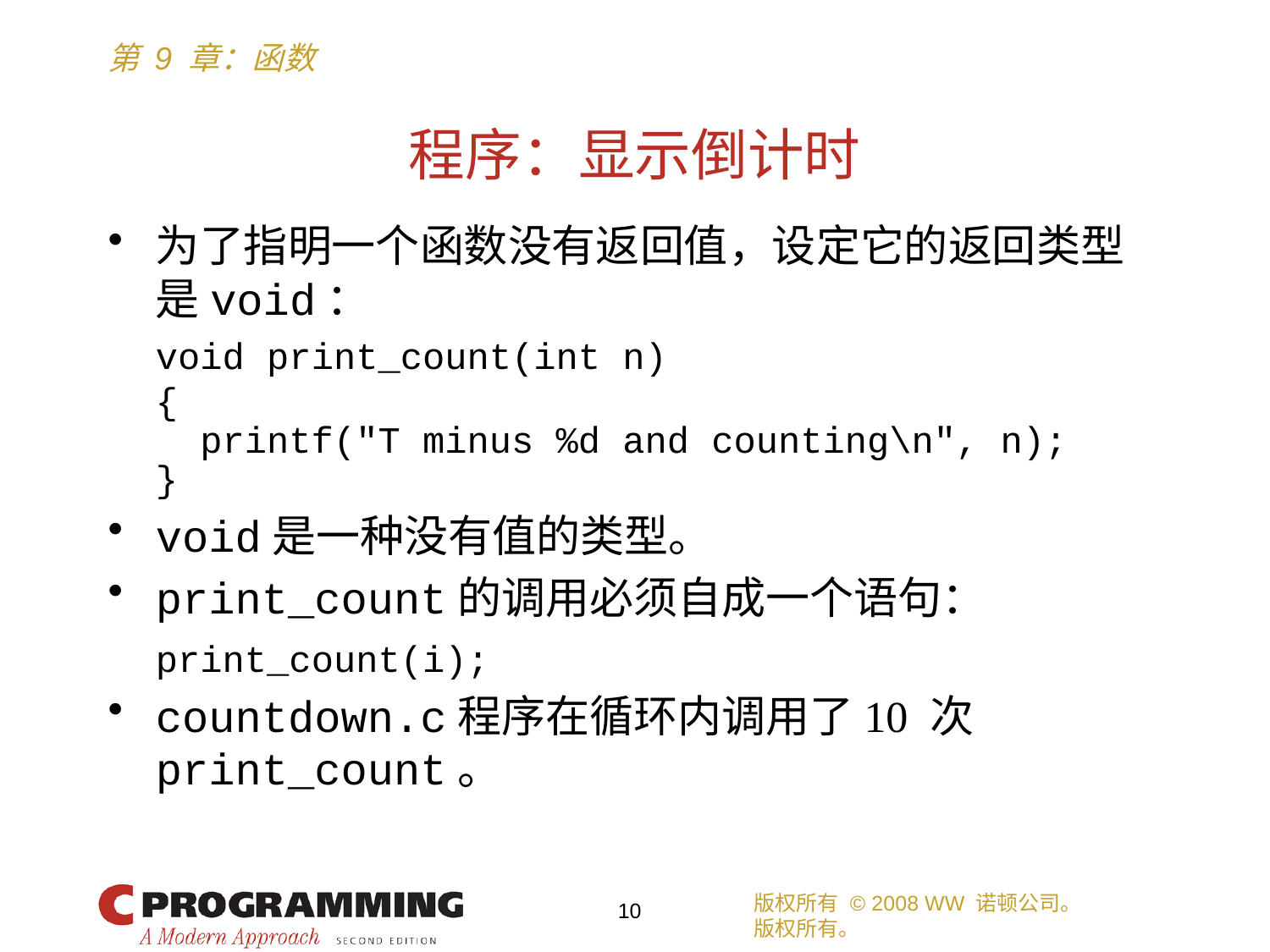

# 程序：显示倒计时
为了指明一个函数没有返回值，设定它的返回类型是void：
	void print_count(int n)
	{
	  printf("T minus %d and counting\n", n);
	}
void是一种没有值的类型。
print_count的调用必须自成一个语句：
	print_count(i);
countdown.c程序在循环内调用了10 次print_count。

版权所有 © 2008 WW 诺顿公司。
版权所有。
10